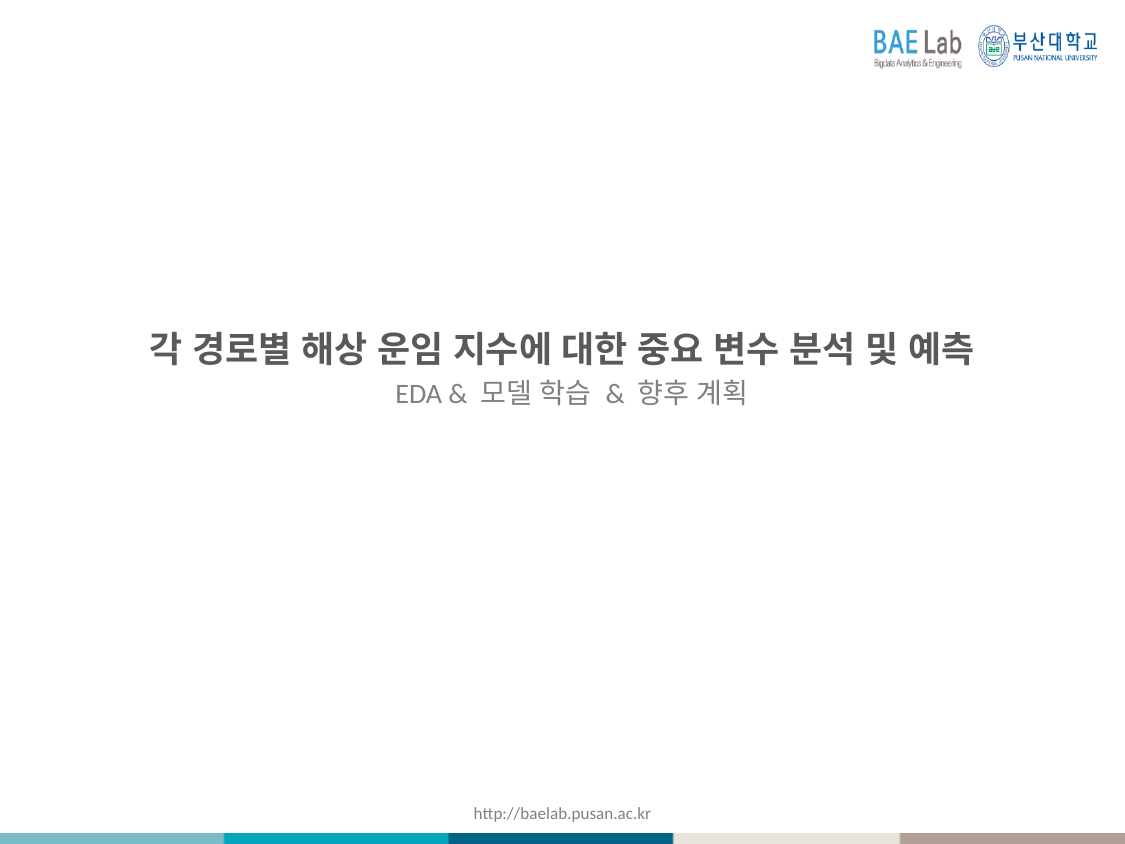

각 경로별 해상 운임 지수에 대한 중요 변수 분석 및 예측
EDA & 모델 학습 & 향후 계획